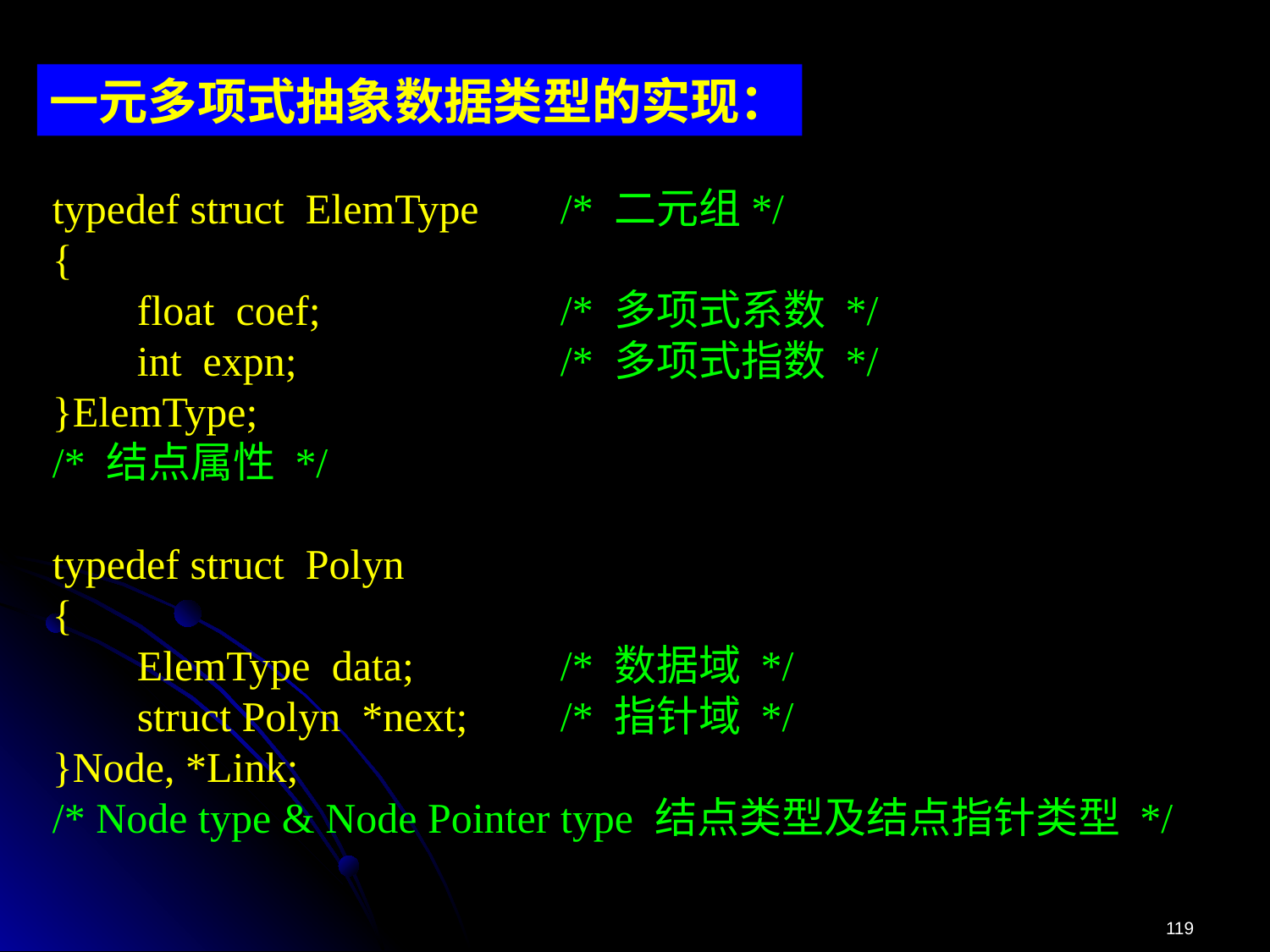

一元多项式抽象数据类型的实现：
typedef struct  ElemType	/* 二元组*/
{
        float  coef;		/* 多项式系数 */
        int  expn;			/* 多项式指数 */
}ElemType;
/* 结点属性 */

typedef struct  Polyn
{
        ElemType  data;		/* 数据域 */
        struct Polyn  *next;	/* 指针域 */
}Node, *Link;
/* Node type & Node Pointer type 结点类型及结点指针类型 */

119